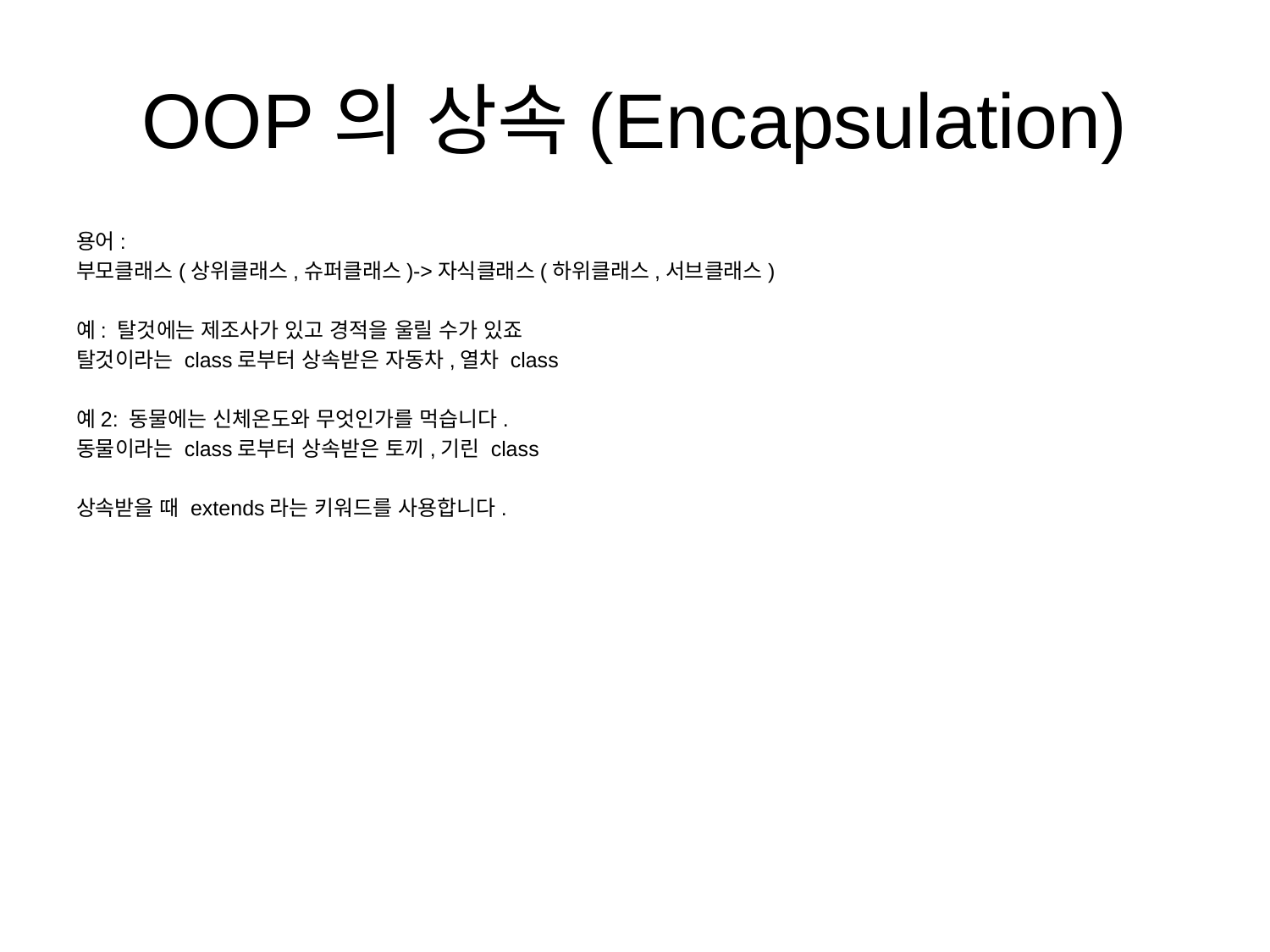

# OOP의 상속(Encapsulation)
용어:
부모클래스(상위클래스,슈퍼클래스)->자식클래스(하위클래스,서브클래스)

예: 탈것에는 제조사가 있고 경적을 울릴 수가 있죠
탈것이라는 class로부터 상속받은 자동차,열차 class

예2: 동물에는 신체온도와 무엇인가를 먹습니다.
동물이라는 class로부터 상속받은 토끼,기린 class

상속받을 때 extends라는 키워드를 사용합니다.